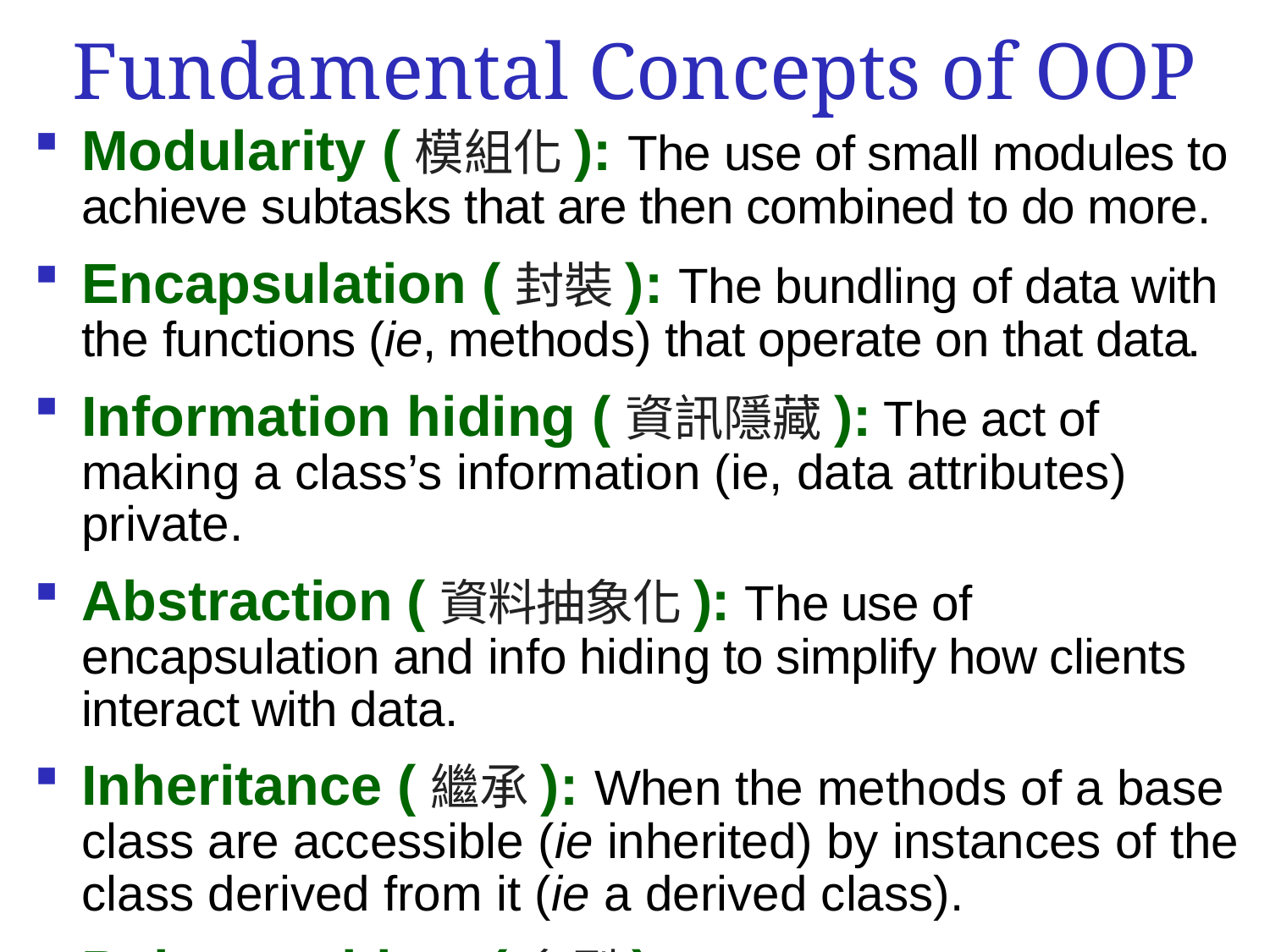

# Fundamental Concepts of OOP
Modularity (模組化): The use of small modules to achieve subtasks that are then combined to do more.
Encapsulation (封裝): The bundling of data with the functions (ie, methods) that operate on that data.
Information hiding (資訊隱藏): The act of making a class’s information (ie, data attributes) private.
Abstraction (資料抽象化): The use of encapsulation and info hiding to simplify how clients interact with data.
Inheritance (繼承): When the methods of a base class are accessible (ie inherited) by instances of the class derived from it (ie a derived class).
Polymorphism (多型): When a derived class redefines the methods it inherited.